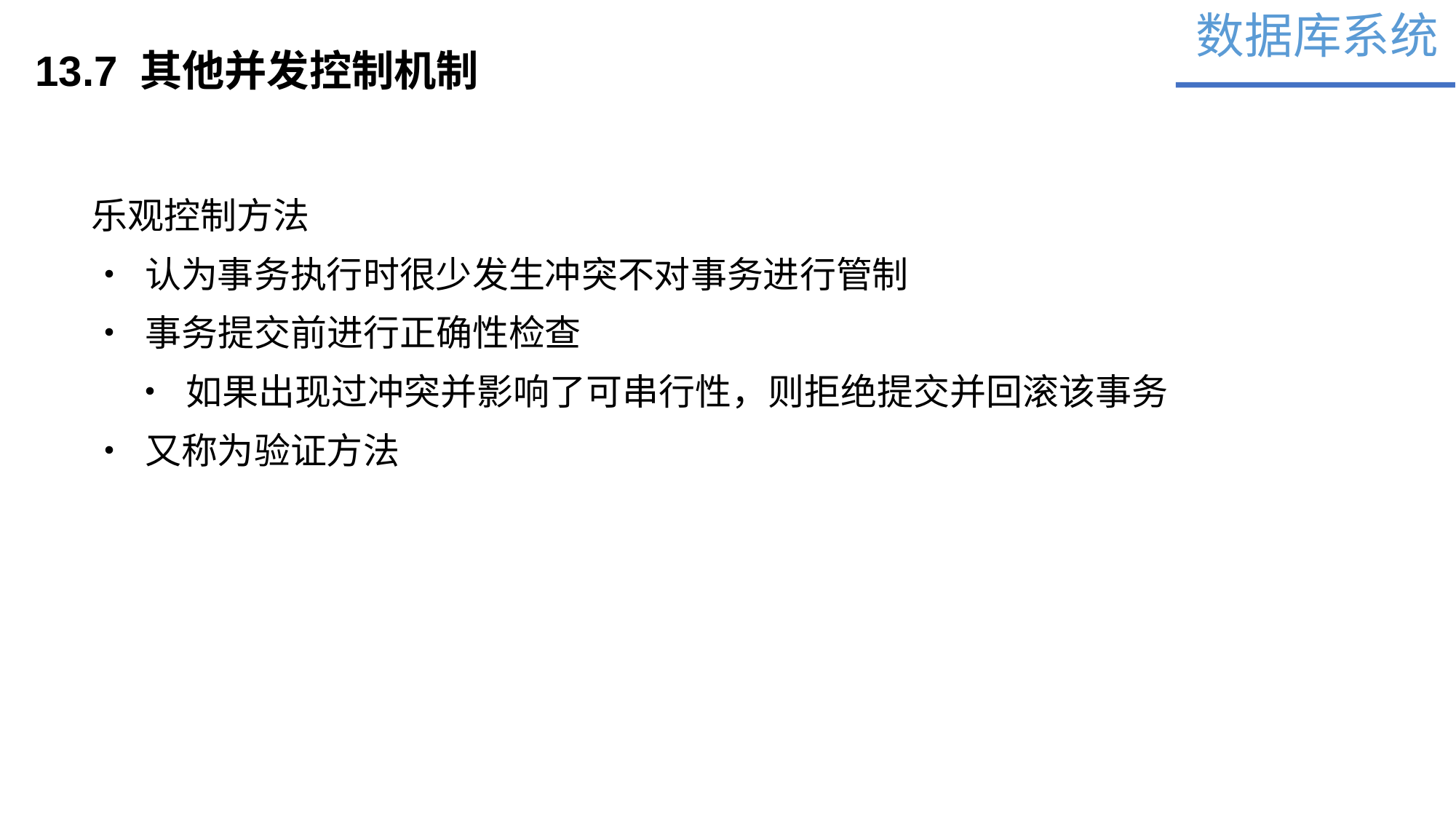

数据库系统
13.7 其他并发控制机制

乐观控制方法
• 认为事务执行时很少发生冲突不对事务进行管制
• 事务提交前进行正确性检查
     • 如果出现过冲突并影响了可串行性，则拒绝提交并回滚该事务
• 又称为验证方法